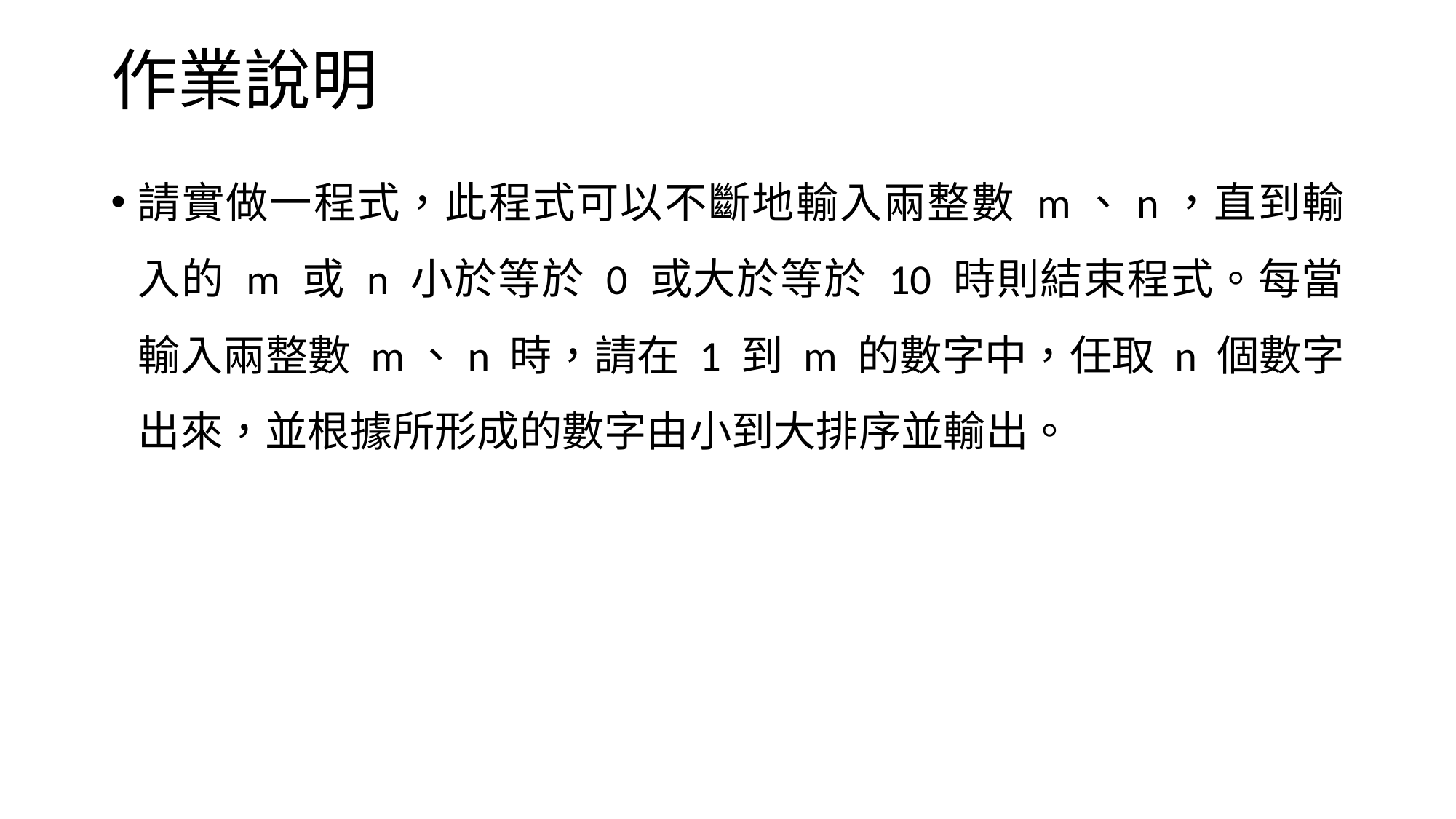

# 作業說明
請實做一程式，此程式可以不斷地輸入兩整數 m、n，直到輸入的 m 或 n 小於等於 0 或大於等於 10 時則結束程式。每當輸入兩整數 m、n 時，請在 1 到 m 的數字中，任取 n 個數字出來，並根據所形成的數字由小到大排序並輸出。